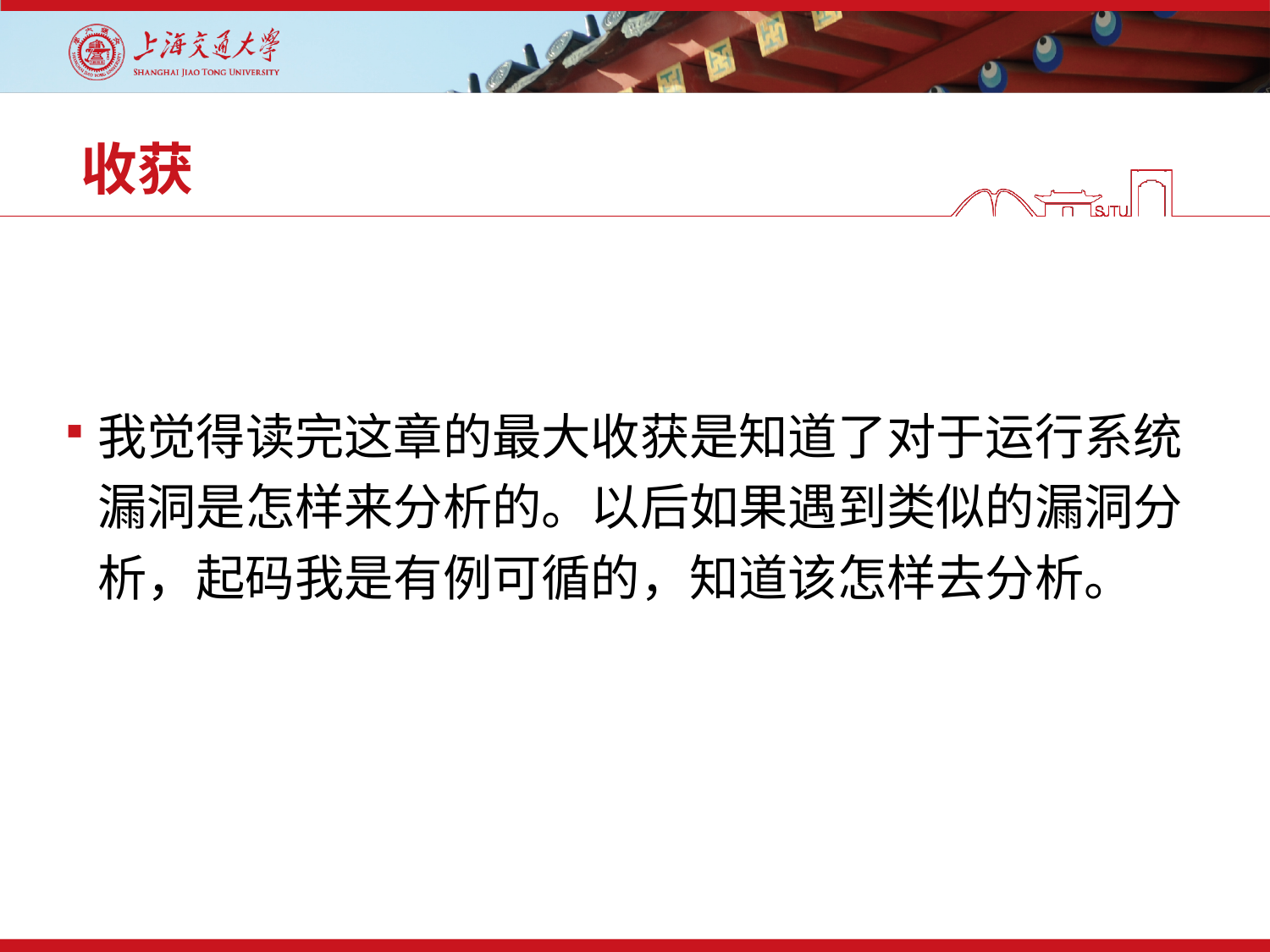

# 收获
我觉得读完这章的最大收获是知道了对于运行系统漏洞是怎样来分析的。以后如果遇到类似的漏洞分析，起码我是有例可循的，知道该怎样去分析。